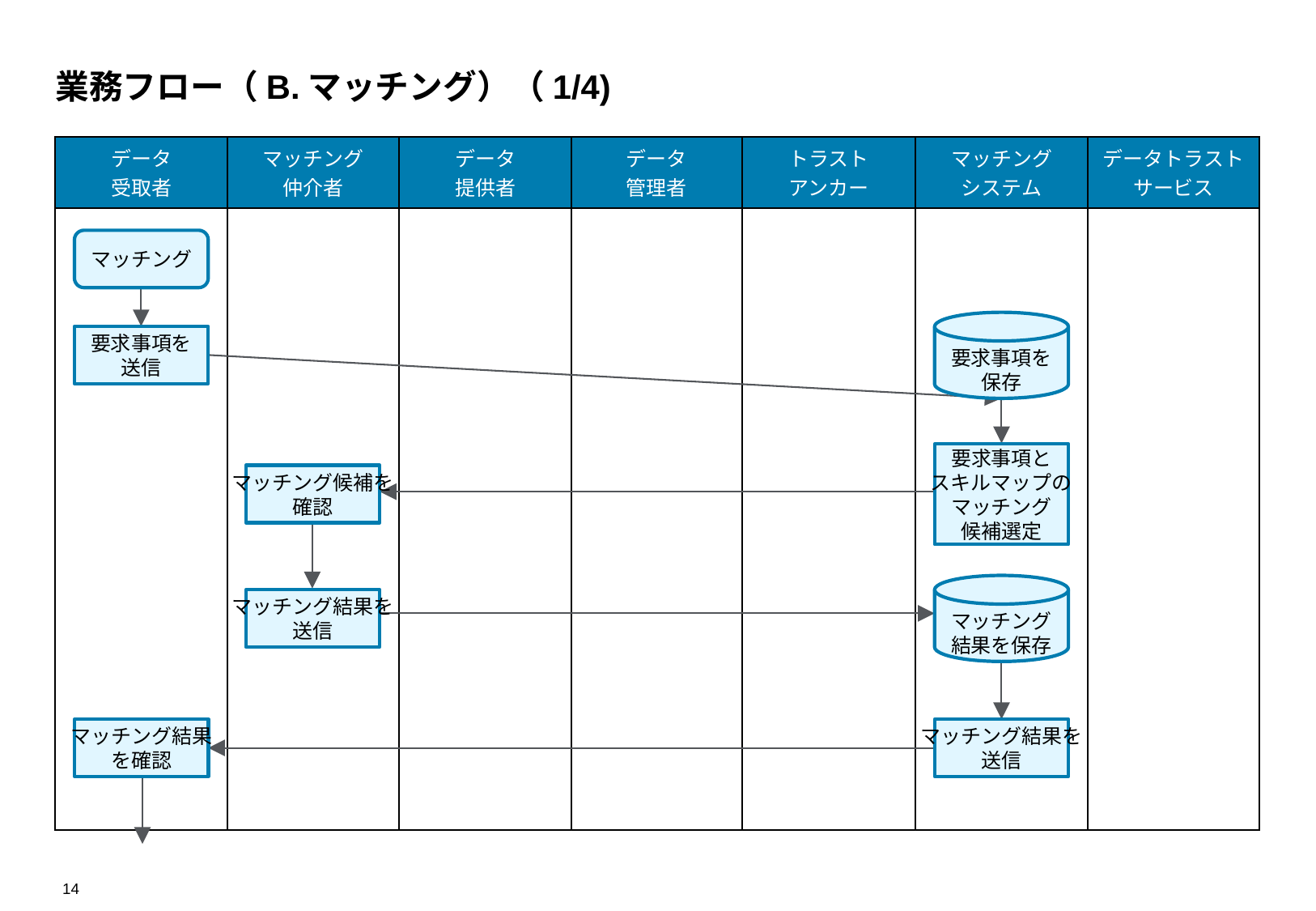

# 業務フロー（B.マッチング）（1/4)
| データ 受取者 | マッチング 仲介者 | データ 提供者 | データ 管理者 | トラスト アンカー | マッチング システム | データトラスト サービス |
| --- | --- | --- | --- | --- | --- | --- |
|  |  |  |  |  |  |  |
マッチング
要求事項を
保存
要求事項を
送信
要求事項と
スキルマップの
マッチング
候補選定
マッチング候補を
確認
マッチング
結果を保存
マッチング結果を
送信
マッチング結果
を確認
マッチング結果を
送信
14